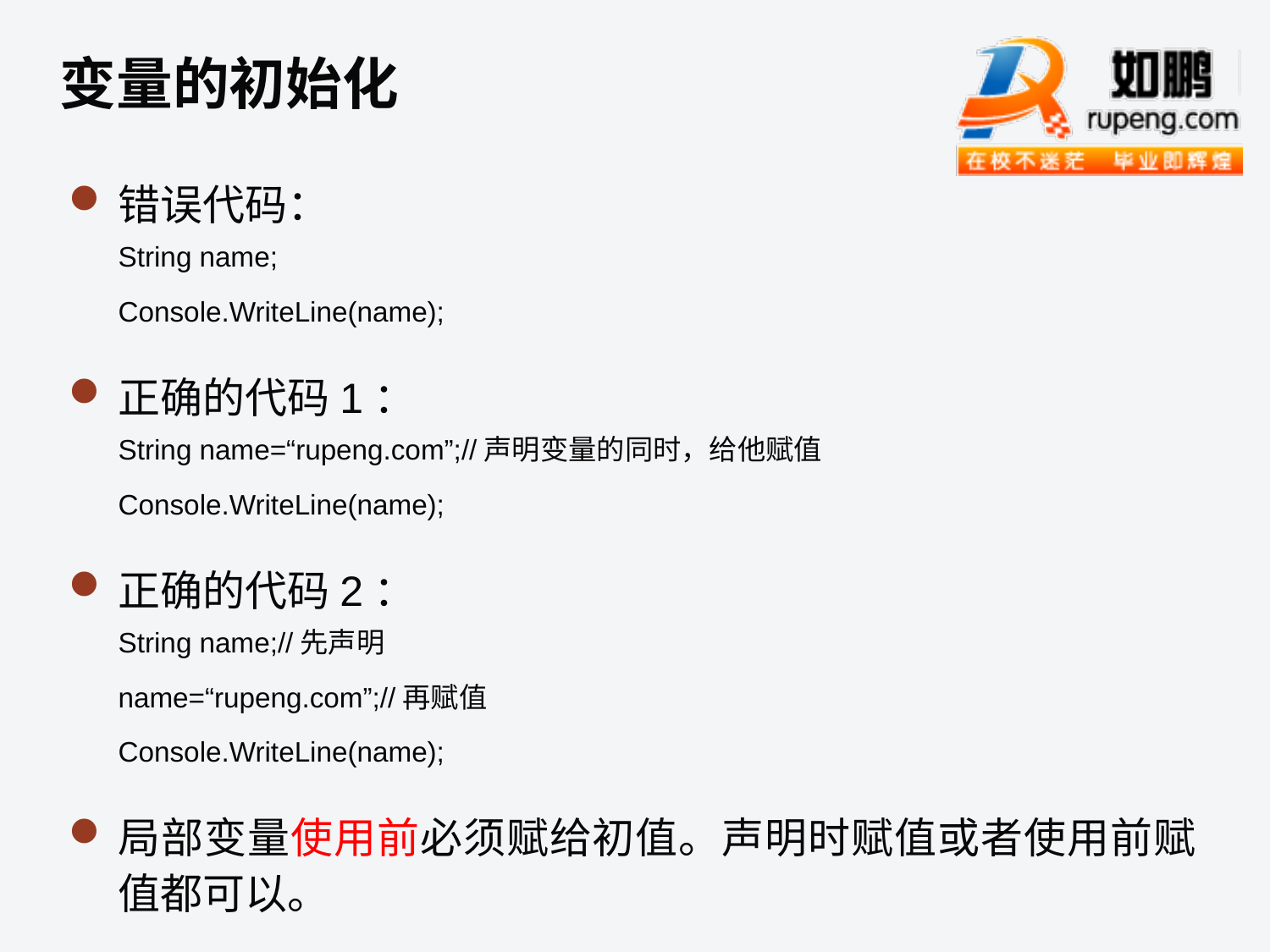

变量的初始化
错误代码：
String name;
Console.WriteLine(name);
正确的代码1：
String name=“rupeng.com”;//声明变量的同时，给他赋值
Console.WriteLine(name);
正确的代码2：
String name;//先声明
name=“rupeng.com”;//再赋值
Console.WriteLine(name);
局部变量使用前必须赋给初值。声明时赋值或者使用前赋值都可以。